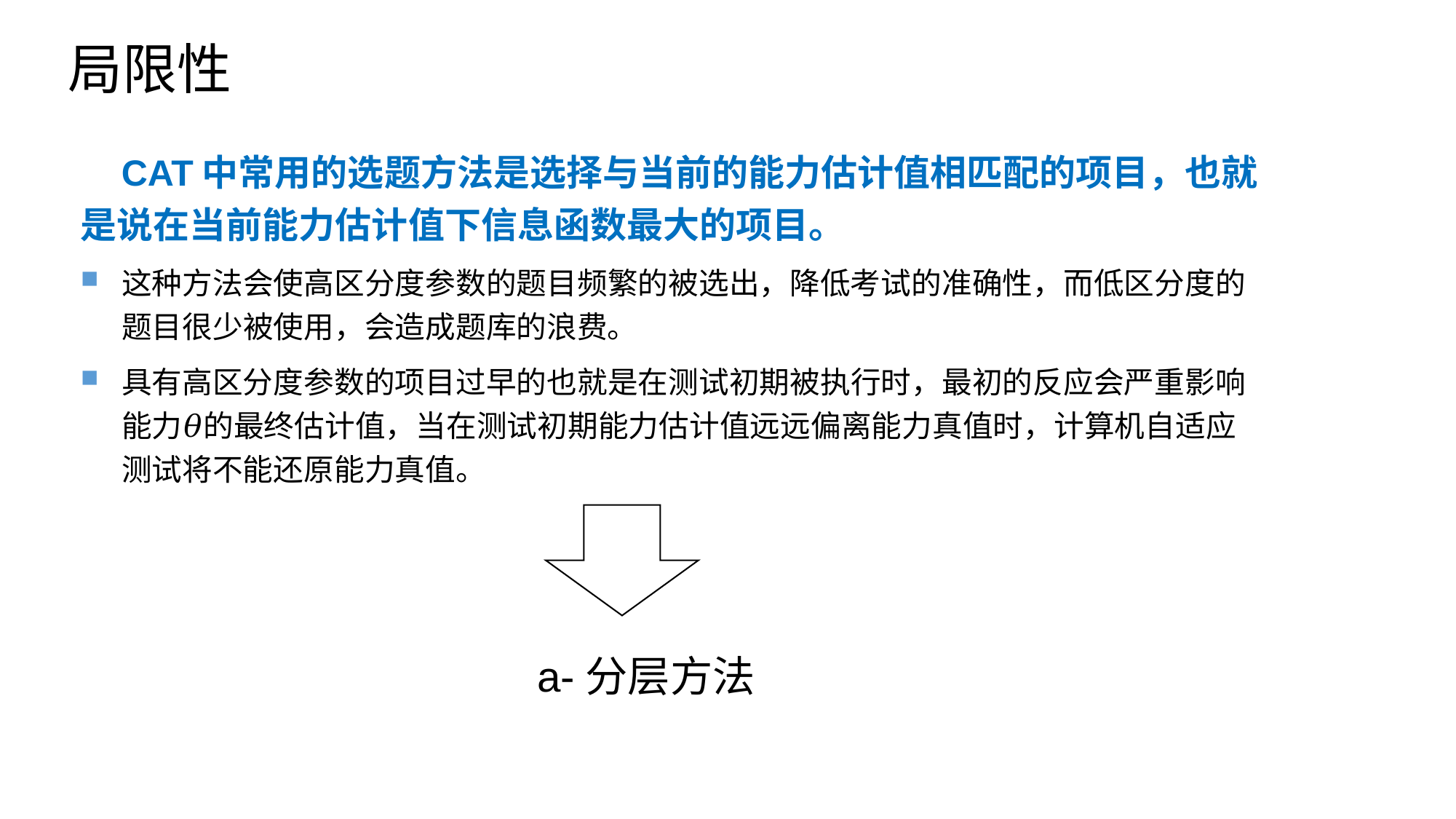

局限性
    CAT中常用的选题方法是选择与当前的能力估计值相匹配的项目，也就是说在当前能力估计值下信息函数最大的项目。
这种方法会使高区分度参数的题目频繁的被选出，降低考试的准确性，而低区分度的题目很少被使用，会造成题库的浪费。
具有高区分度参数的项目过早的也就是在测试初期被执行时，最初的反应会严重影响能力𝜃的最终估计值，当在测试初期能力估计值远远偏离能力真值时，计算机自适应测试将不能还原能力真值。

a-分层方法